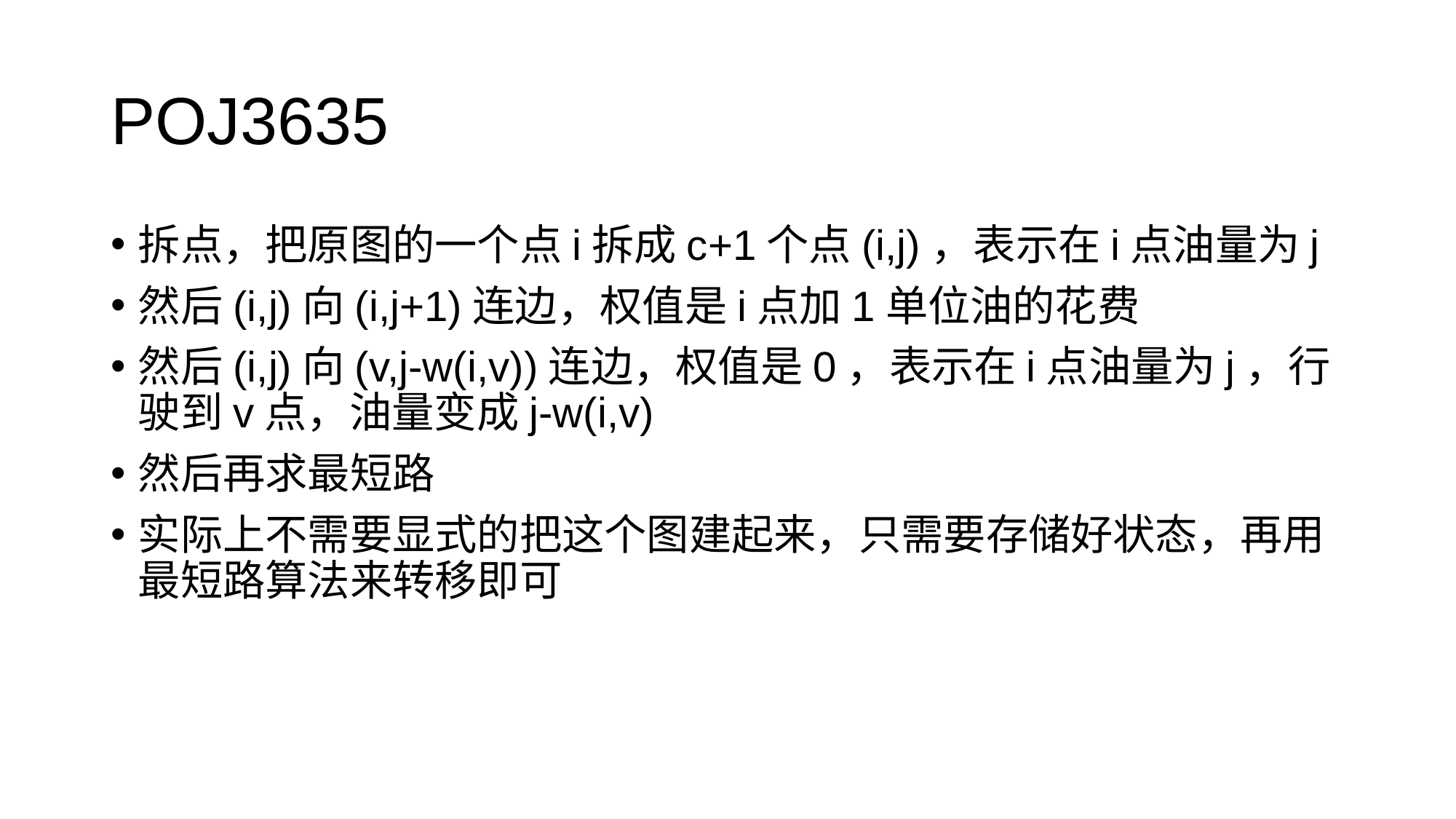

# POJ3635
拆点，把原图的一个点i拆成c+1个点(i,j)，表示在i点油量为j
然后(i,j)向(i,j+1)连边，权值是i点加1单位油的花费
然后(i,j)向(v,j-w(i,v))连边，权值是0，表示在i点油量为j，行驶到v点，油量变成j-w(i,v)
然后再求最短路
实际上不需要显式的把这个图建起来，只需要存储好状态，再用最短路算法来转移即可